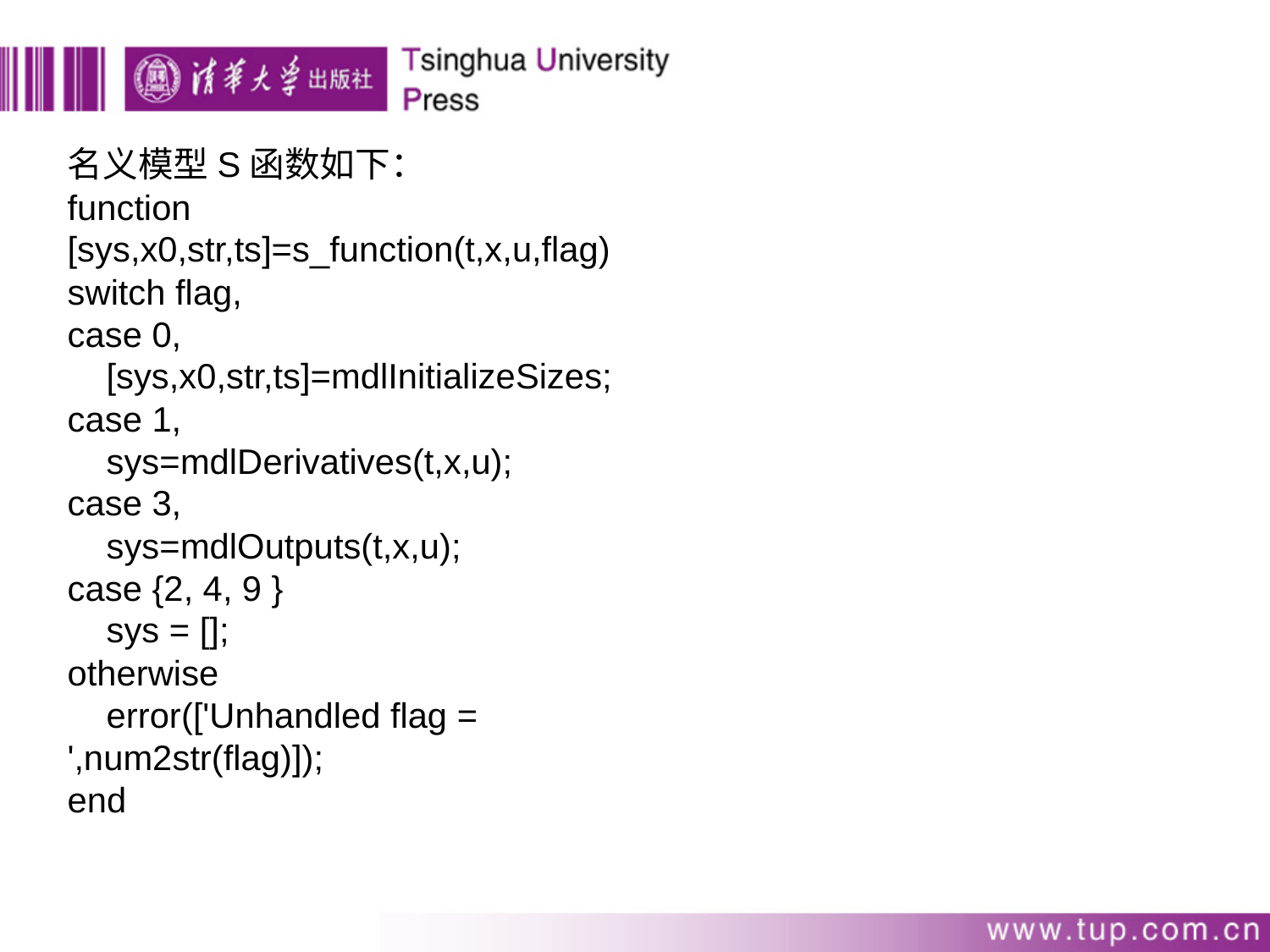

名义模型S函数如下：
function [sys,x0,str,ts]=s_function(t,x,u,flag)
switch flag,
case 0,
    [sys,x0,str,ts]=mdlInitializeSizes;
case 1,
    sys=mdlDerivatives(t,x,u);
case 3,
    sys=mdlOutputs(t,x,u);
case {2, 4, 9 }
    sys = [];
otherwise
    error(['Unhandled flag = ',num2str(flag)]);
end